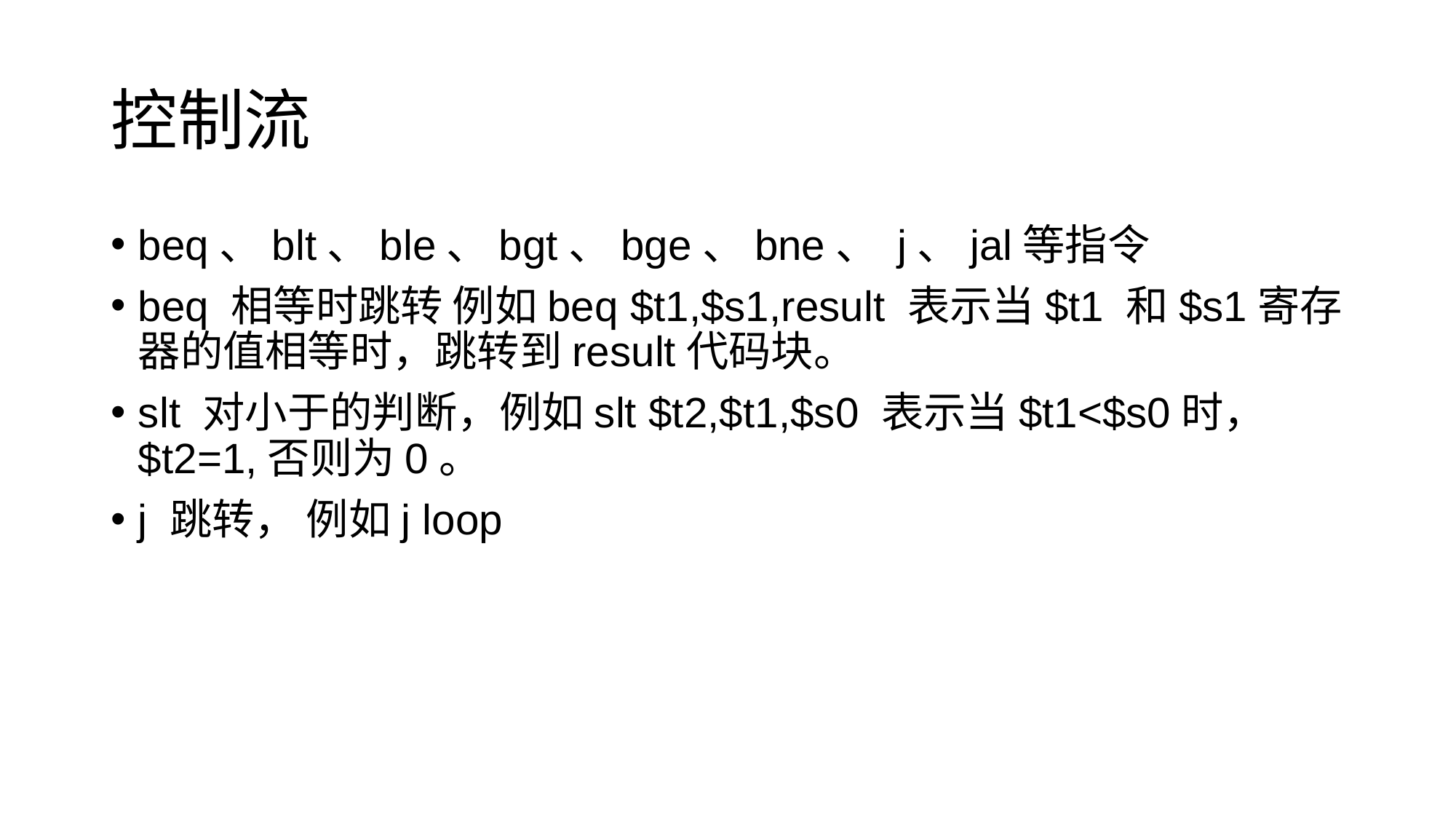

# 控制流
beq、blt、ble、bgt、bge、bne、 j、jal等指令
beq 相等时跳转 例如beq $t1,$s1,result 表示当$t1 和$s1寄存器的值相等时，跳转到result代码块。
slt 对小于的判断，例如slt $t2,$t1,$s0 表示当$t1<$s0时，$t2=1,否则为0。
j 跳转， 例如j loop